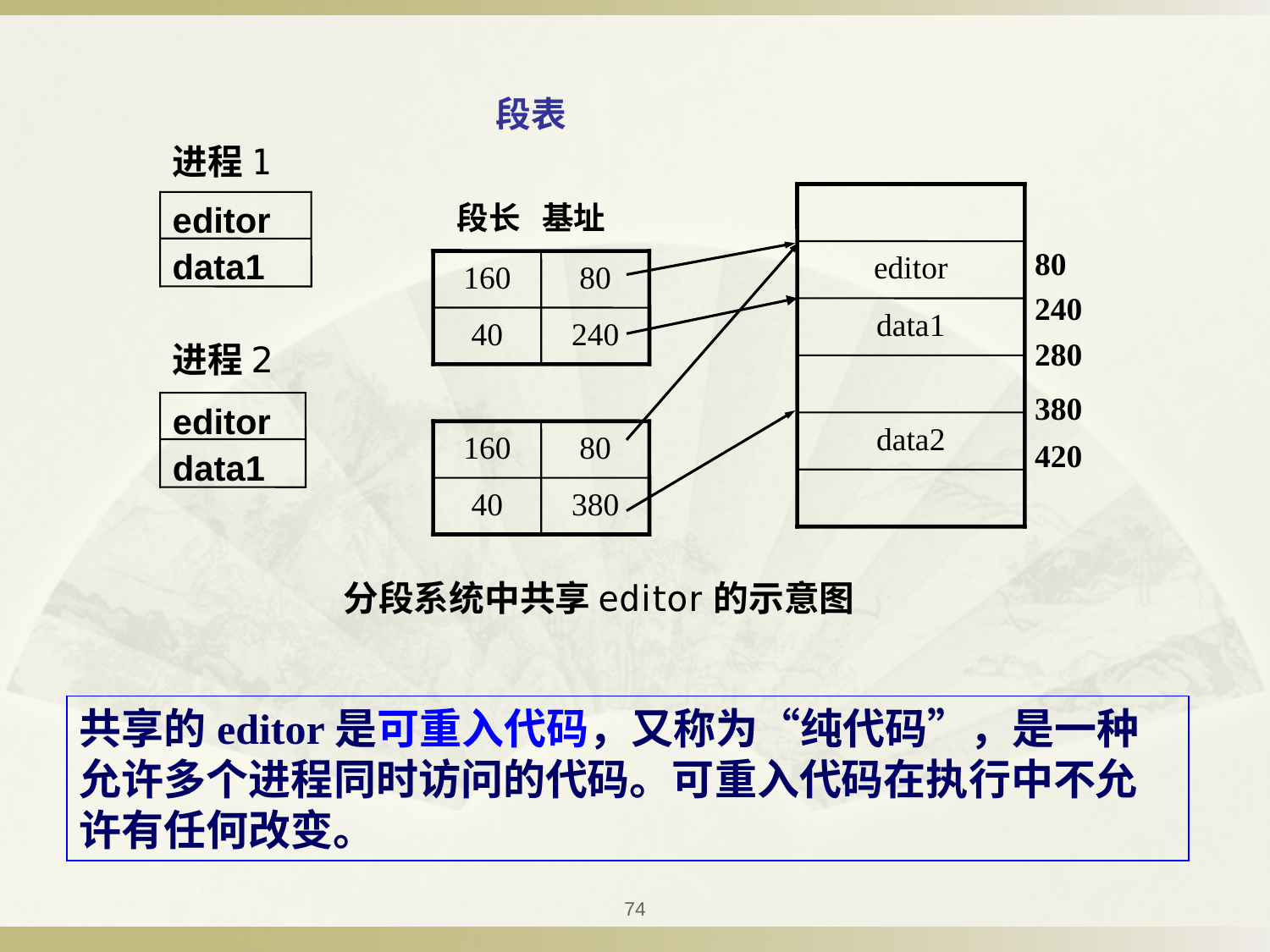

段表
进程1

editor

段长   基址
80
240
280
380
420
data1

editor

160

80

data1

40

240
进程2

editor

data2

160

80

data1

40

380

  分段系统中共享editor的示意图
共享的editor是可重入代码，又称为“纯代码”，是一种允许多个进程同时访问的代码。可重入代码在执行中不允许有任何改变。
74